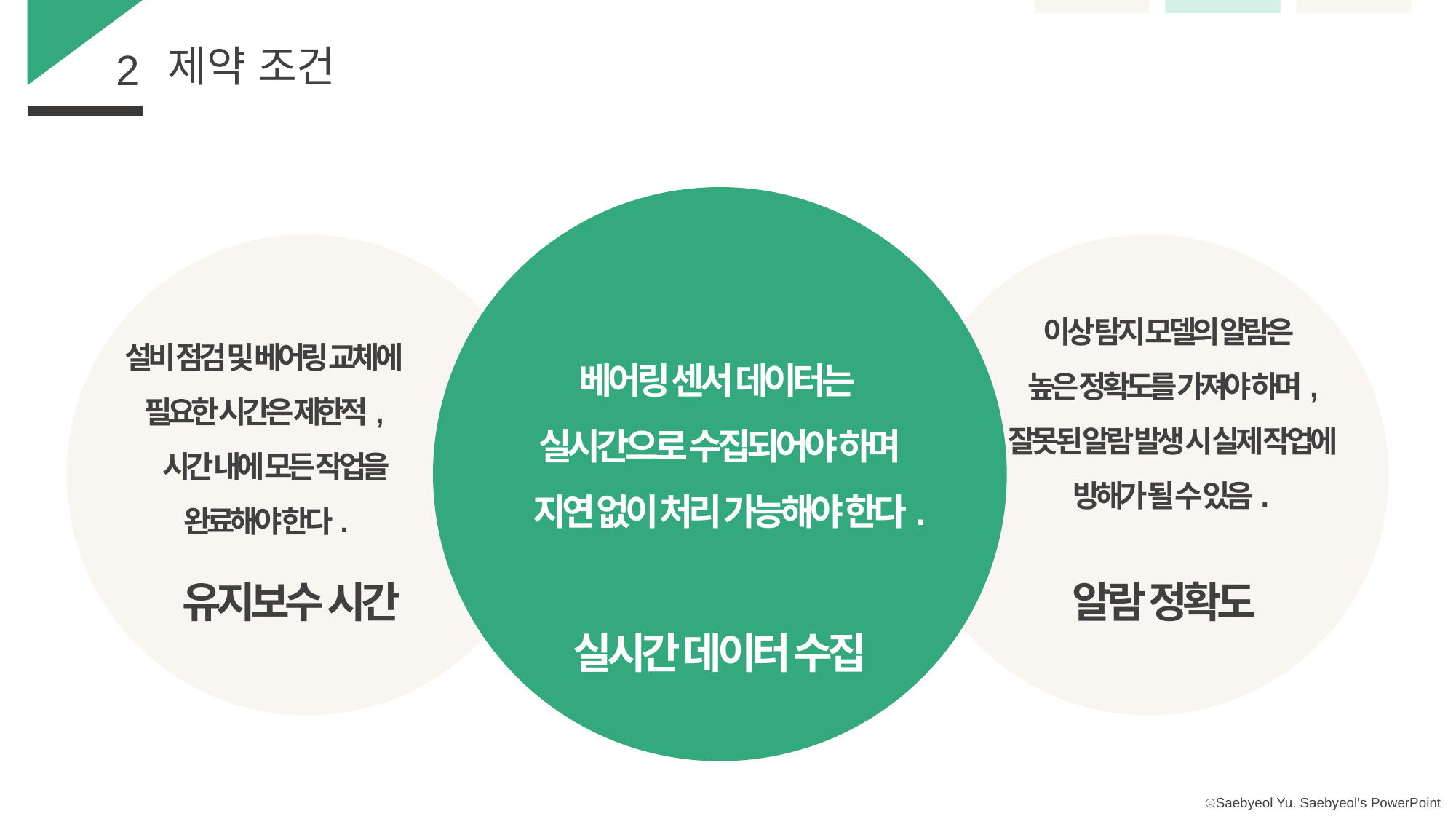

제약 조건
2

이상 탐지 모델의 알람은
높은 정확도를 가져야 하며, 잘못된 알람 발생 시 실제 작업에 방해가 될 수 있음.
설비 점검 및 베어링 교체에
필요한 시간은 제한적,
 시간 내에 모든 작업을 완료해야 한다.
베어링 센서 데이터는
실시간으로 수집되어야 하며
 지연 없이 처리 가능해야 한다.
유지보수 시간
알람 정확도
실시간 데이터 수집